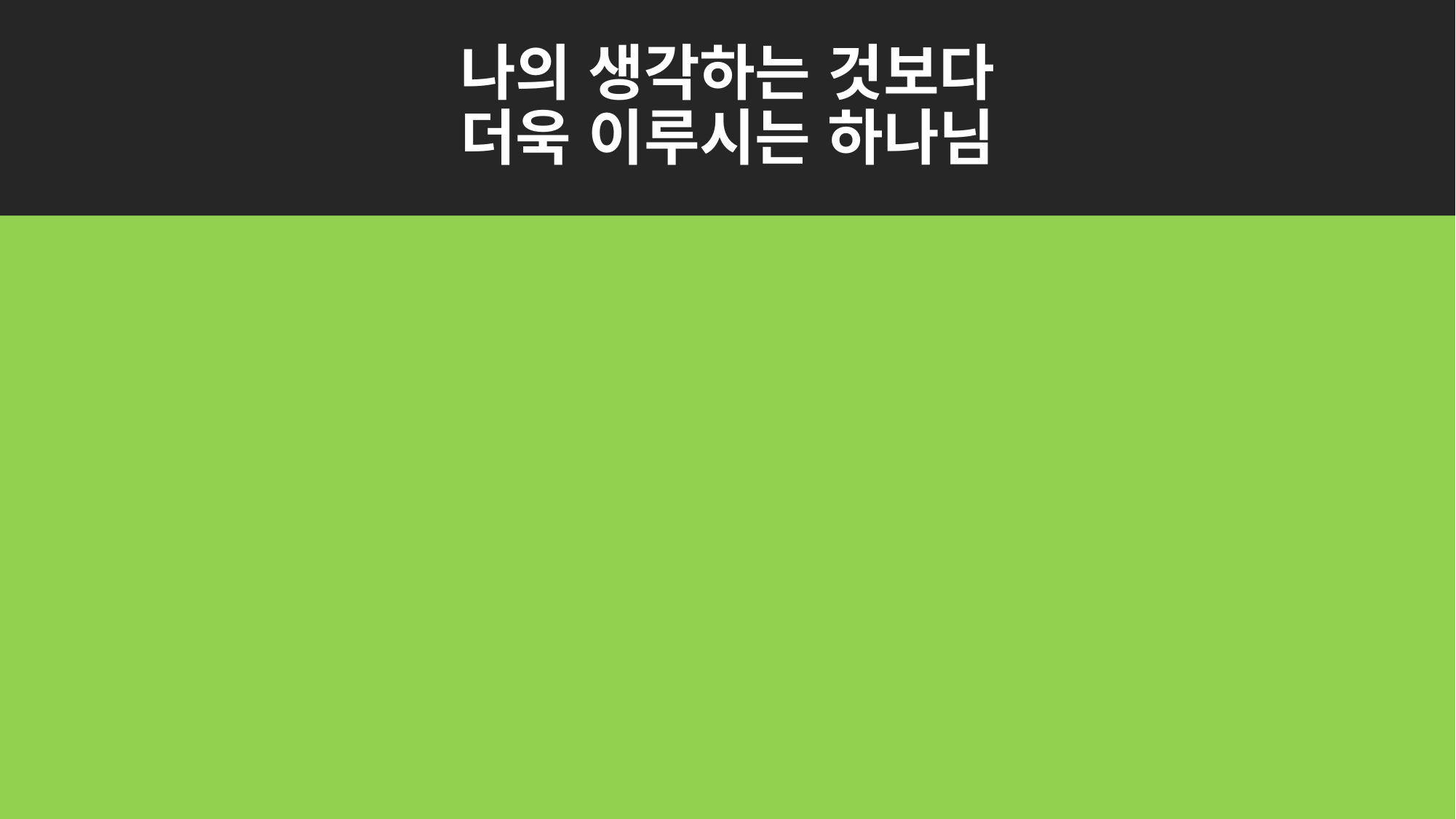

# 나의 생각하는 것보다 더욱 이루시는 하나님